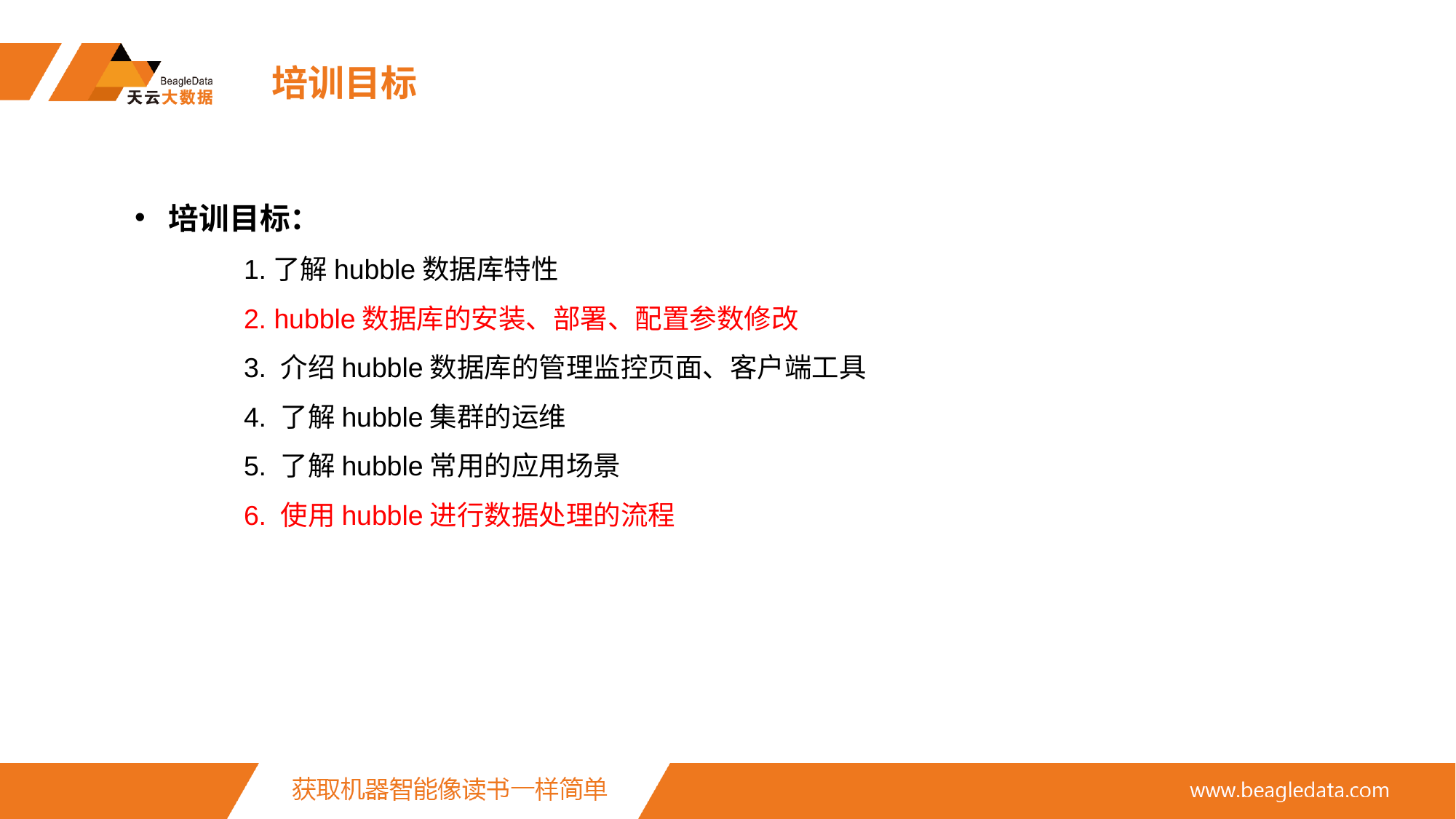

# 培训目标
培训目标：
	1.了解hubble数据库特性
	2. hubble数据库的安装、部署、配置参数修改
	3. 介绍hubble数据库的管理监控页面、客户端工具
	4. 了解hubble集群的运维
	5. 了解hubble常用的应用场景
	6. 使用hubble进行数据处理的流程